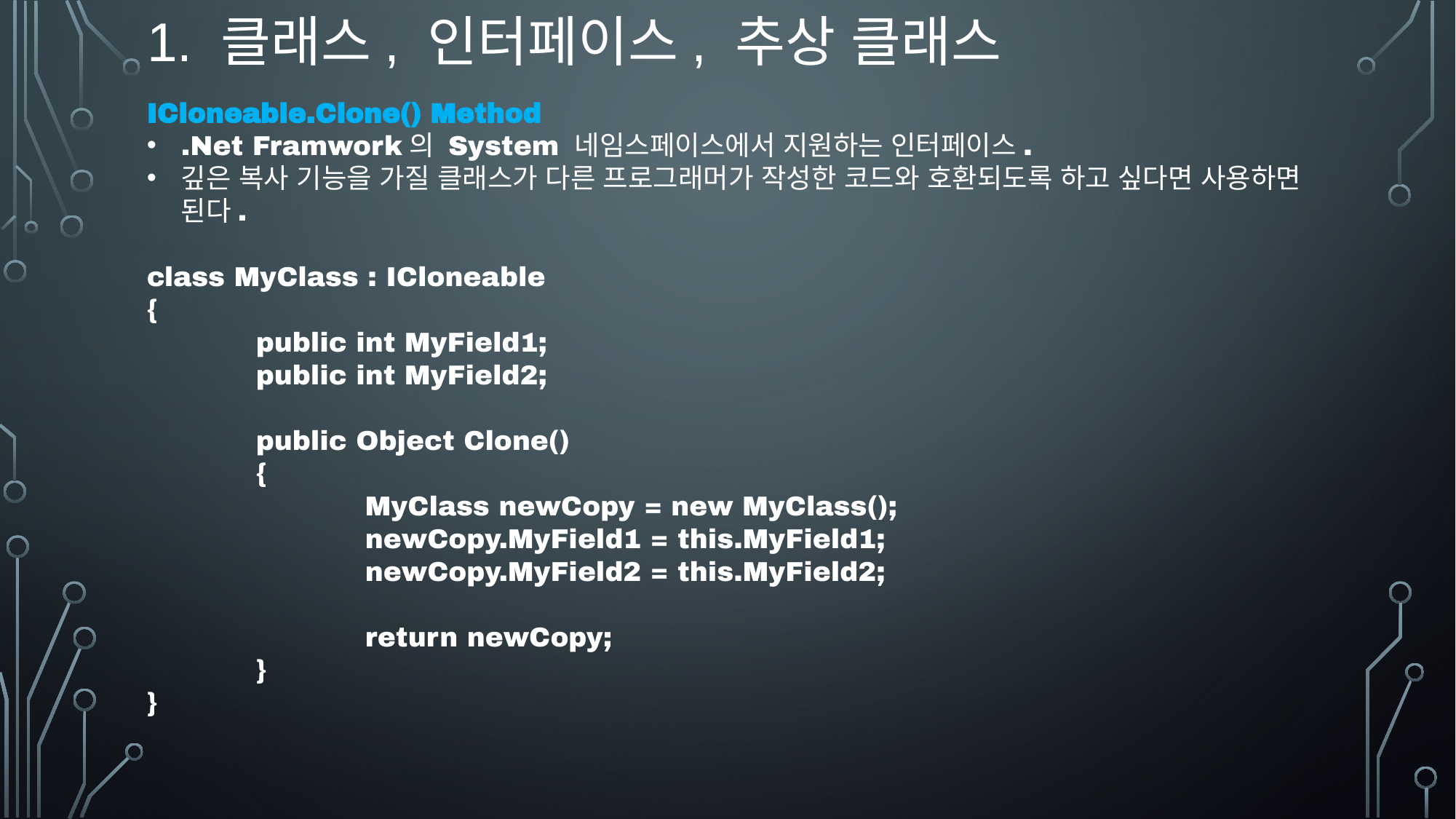

# 1. 클래스, 인터페이스, 추상 클래스
ICloneable.Clone() Method
.Net Framwork의 System 네임스페이스에서 지원하는 인터페이스.
깊은 복사 기능을 가질 클래스가 다른 프로그래머가 작성한 코드와 호환되도록 하고 싶다면 사용하면 된다.

class MyClass : ICloneable
{
	public int MyField1;
	public int MyField2;

	public Object Clone()
	{
		MyClass newCopy = new MyClass();
		newCopy.MyField1 = this.MyField1;
		newCopy.MyField2 = this.MyField2;

		return newCopy;
	}
}